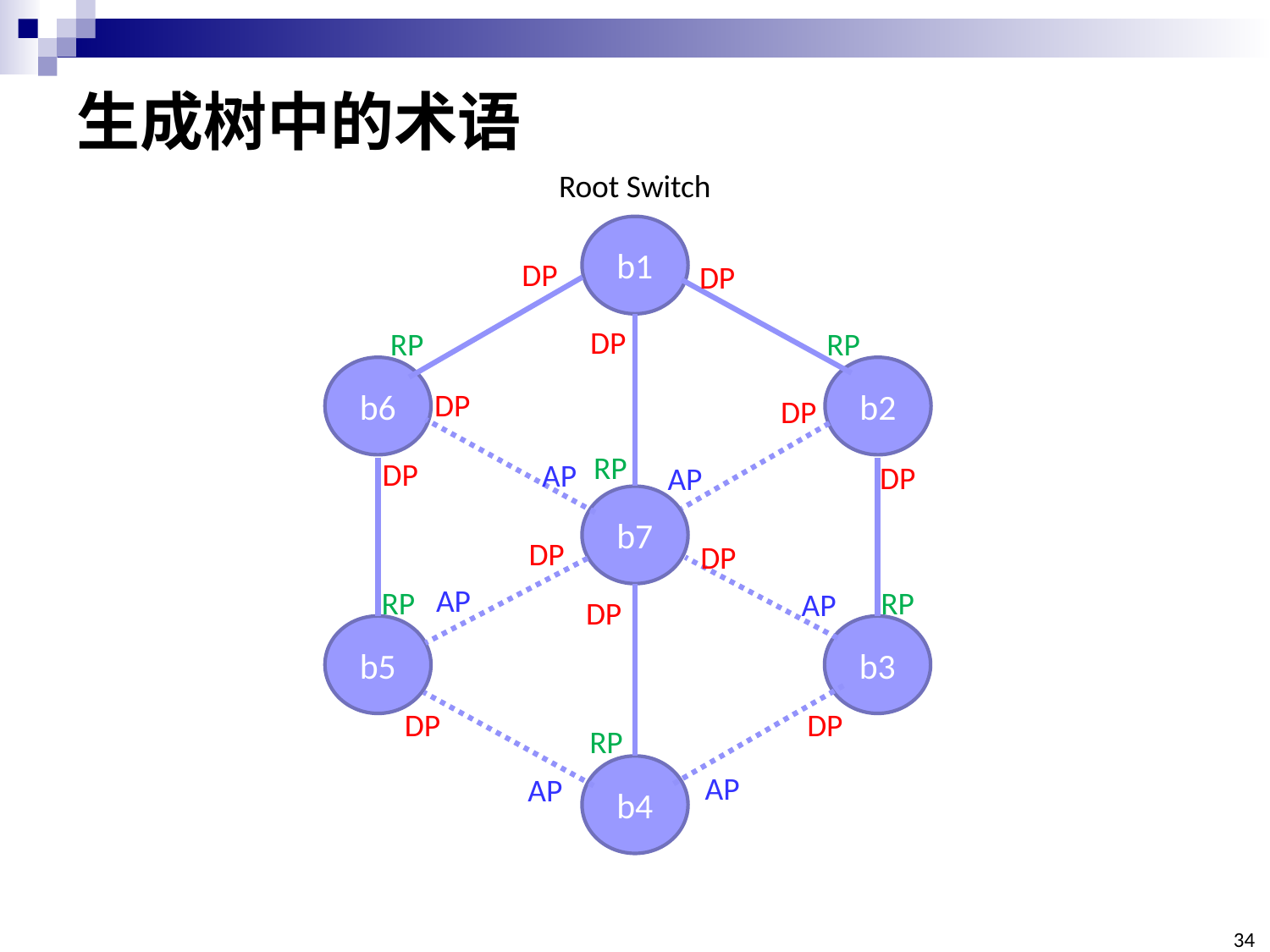

# 生成树中的术语
Root Switch
b1
DP
DP
DP
RP
RP
b6
b2
DP
DP
RP
DP
AP
DP
AP
b7
DP
DP
AP
RP
RP
AP
DP
b5
b3
DP
DP
RP
b4
AP
AP
34